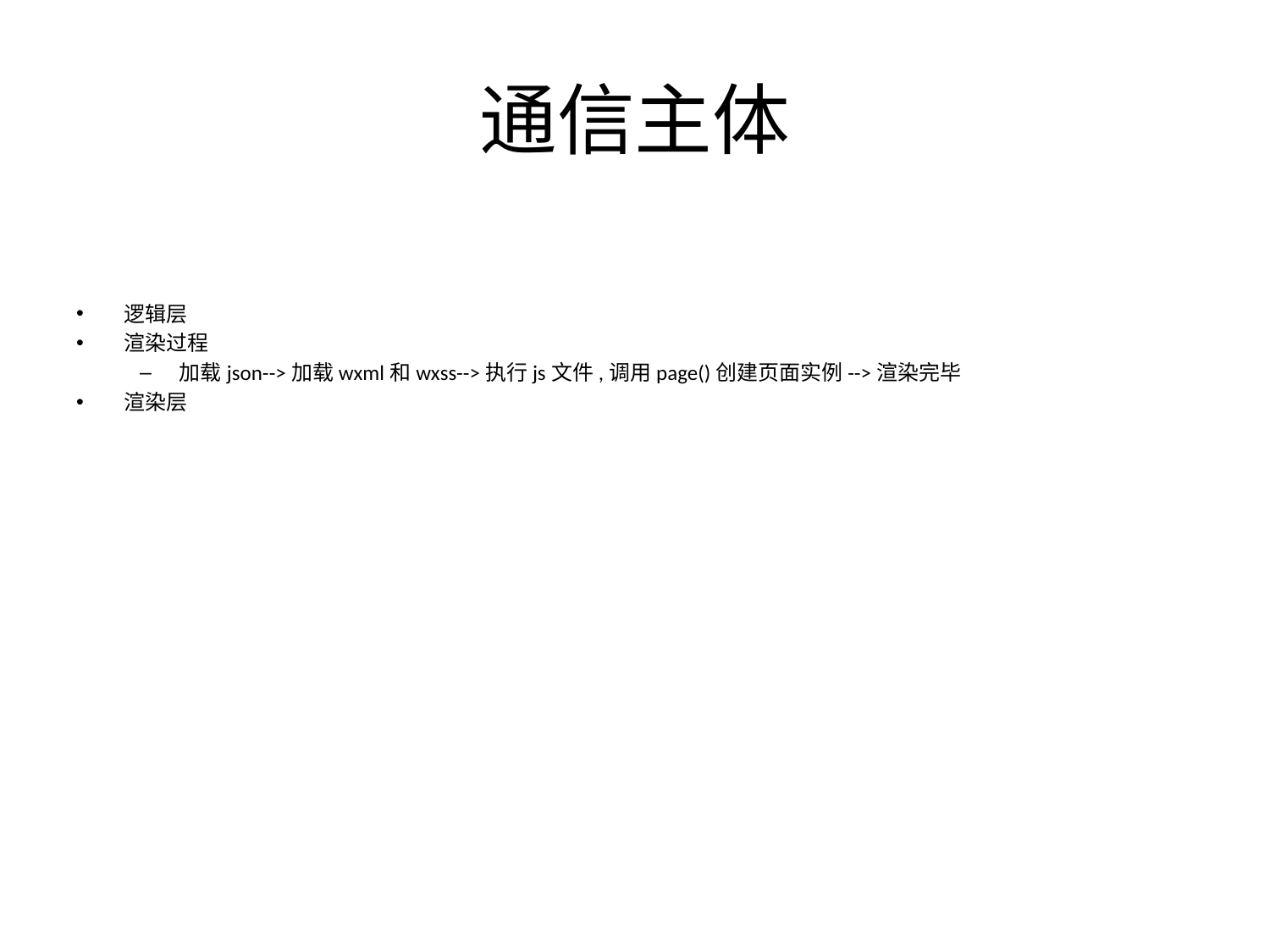

# 通信主体

逻辑层
渲染过程
加载json-->加载wxml和wxss-->执行js文件,调用page()创建页面实例-->渲染完毕
渲染层